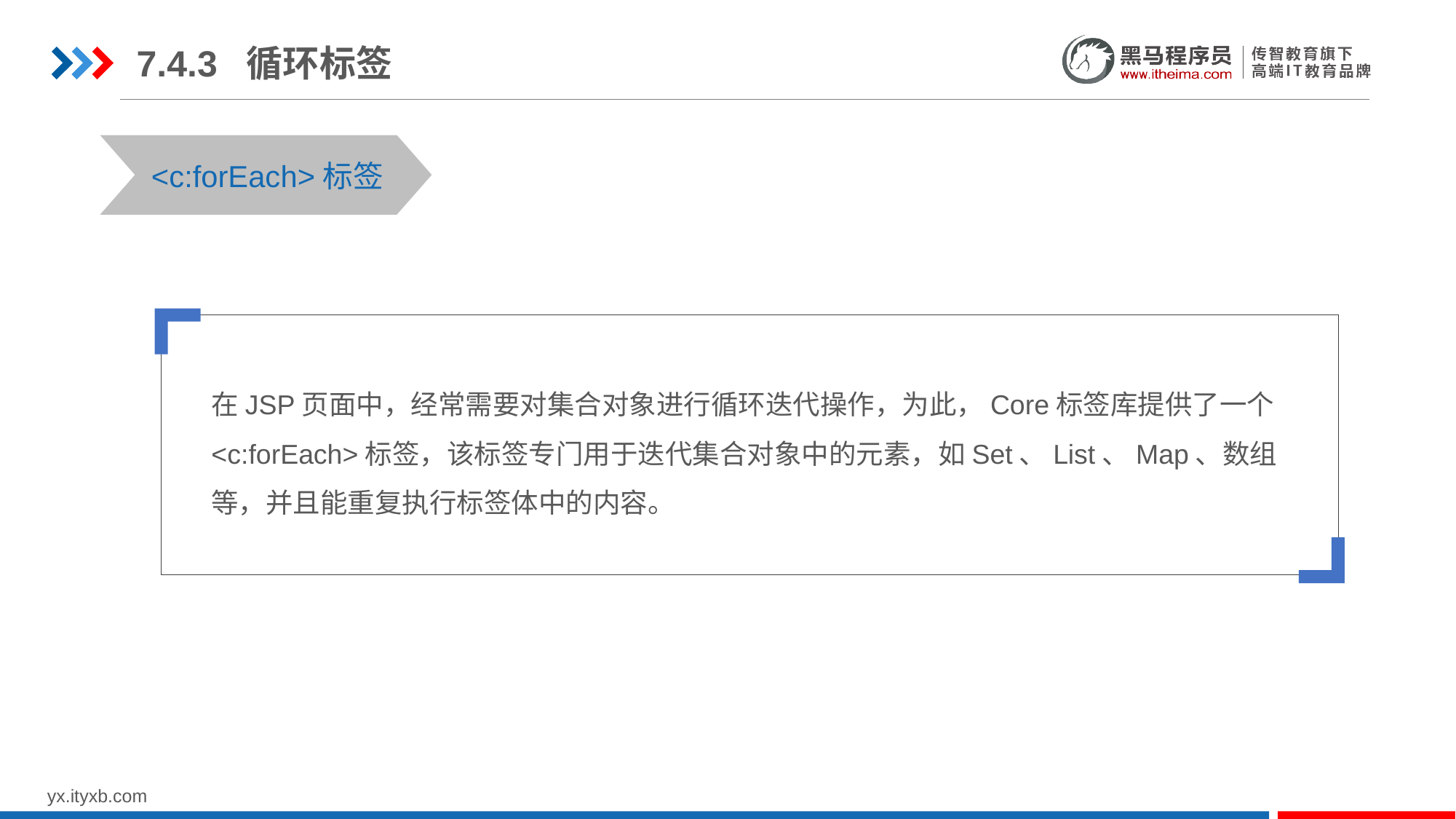

7.4.3  循环标签

<c:forEach>标签

在JSP页面中，经常需要对集合对象进行循环迭代操作，为此，Core标签库提供了一个<c:forEach>标签，该标签专门用于迭代集合对象中的元素，如Set、List、Map、数组等，并且能重复执行标签体中的内容。